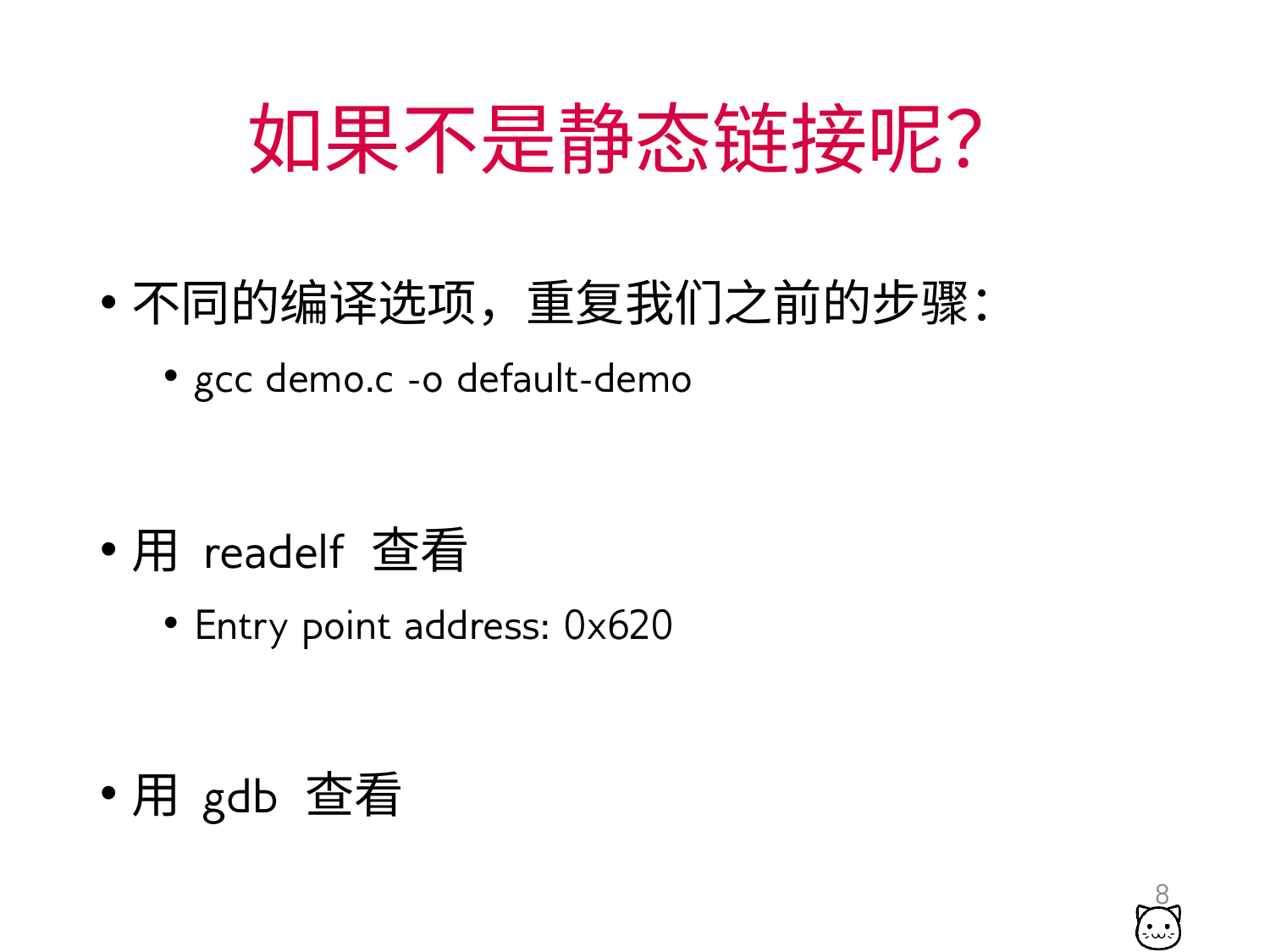

# 如果不是静态链接呢？
不同的编译选项，重复我们之前的步骤：
gcc demo.c -o default-demo

用 readelf 查看
Entry point address: 0x620

用 gdb 查看
8